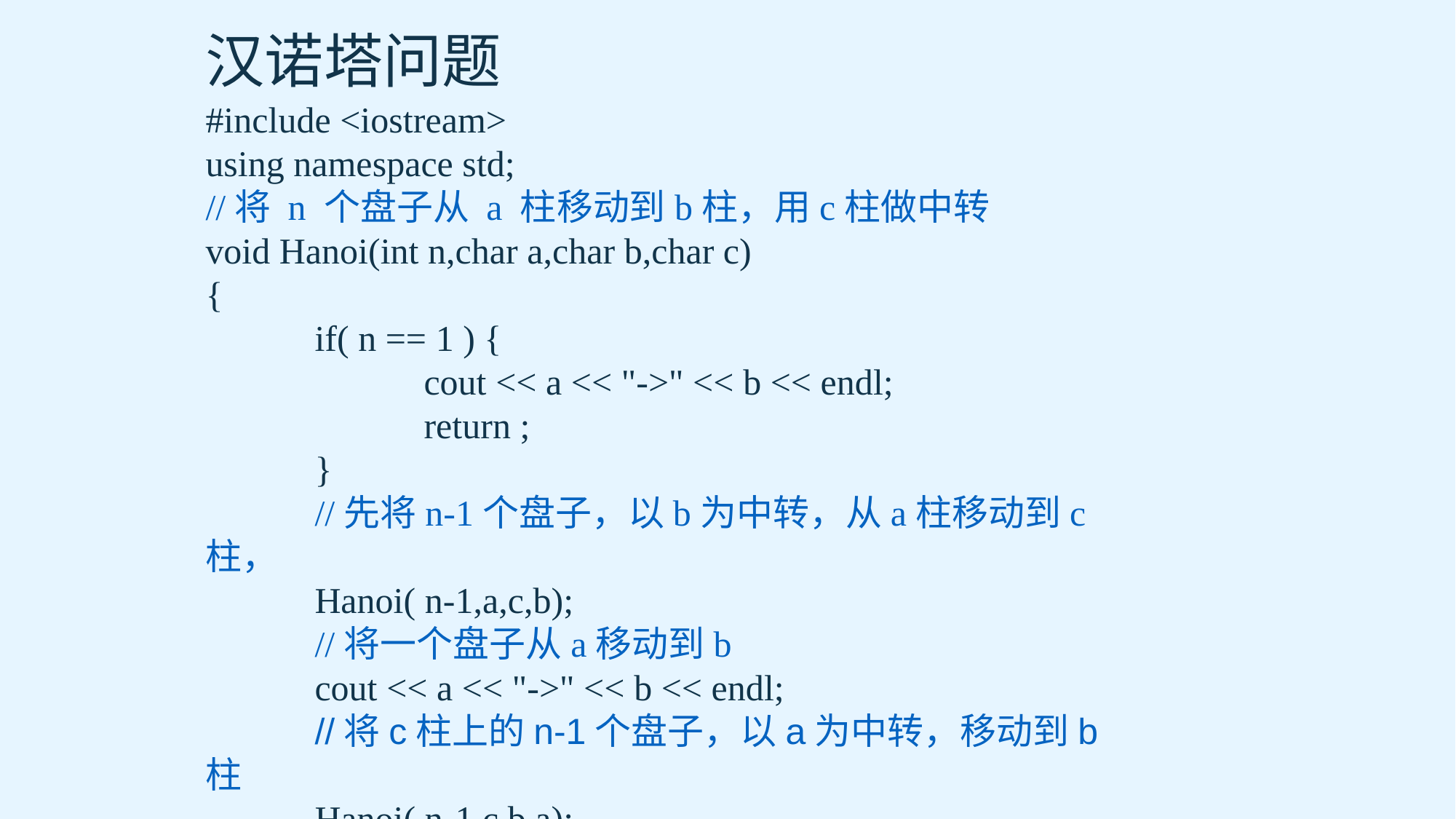

汉诺塔问题
#include <iostream>
using namespace std;
//将 n 个盘子从 a 柱移动到b柱，用c柱做中转
void Hanoi(int n,char a,char b,char c)
{
	if( n == 1 ) {
		cout << a << "->" << b << endl;
		return ;
	}
	//先将n-1个盘子，以b为中转，从a柱移动到c柱，
	Hanoi( n-1,a,c,b);
	//将一个盘子从a移动到b
	cout << a << "->" << b << endl;
	//将c柱上的n-1个盘子，以a为中转，移动到b柱
	Hanoi( n-1,c,b,a);
}